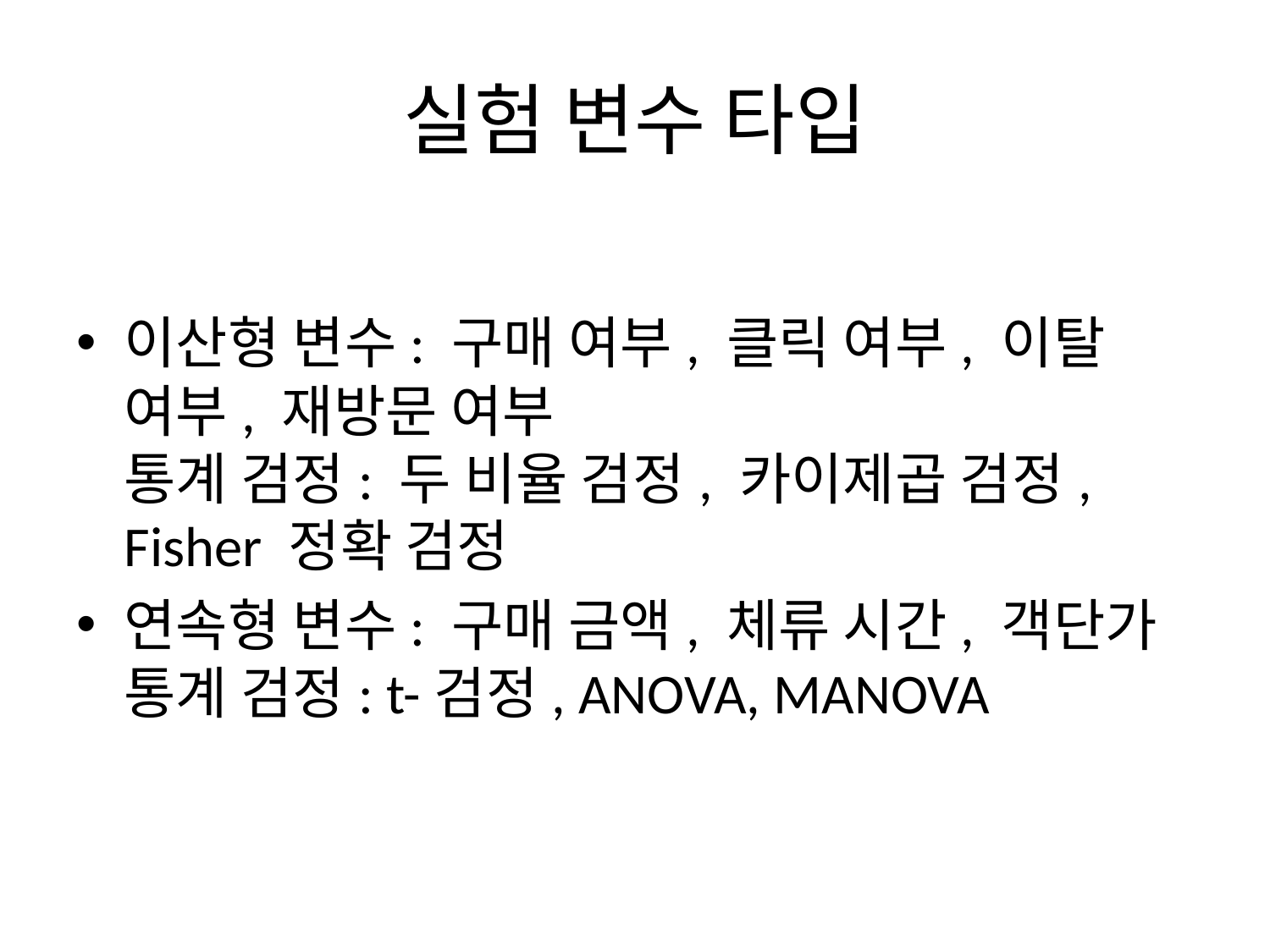

# 실험 변수 타입

이산형 변수: 구매 여부, 클릭 여부, 이탈 여부, 재방문 여부
통계 검정: 두 비율 검정, 카이제곱 검정, Fisher 정확 검정
연속형 변수: 구매 금액, 체류 시간, 객단가
통계 검정: t-검정, ANOVA, MANOVA